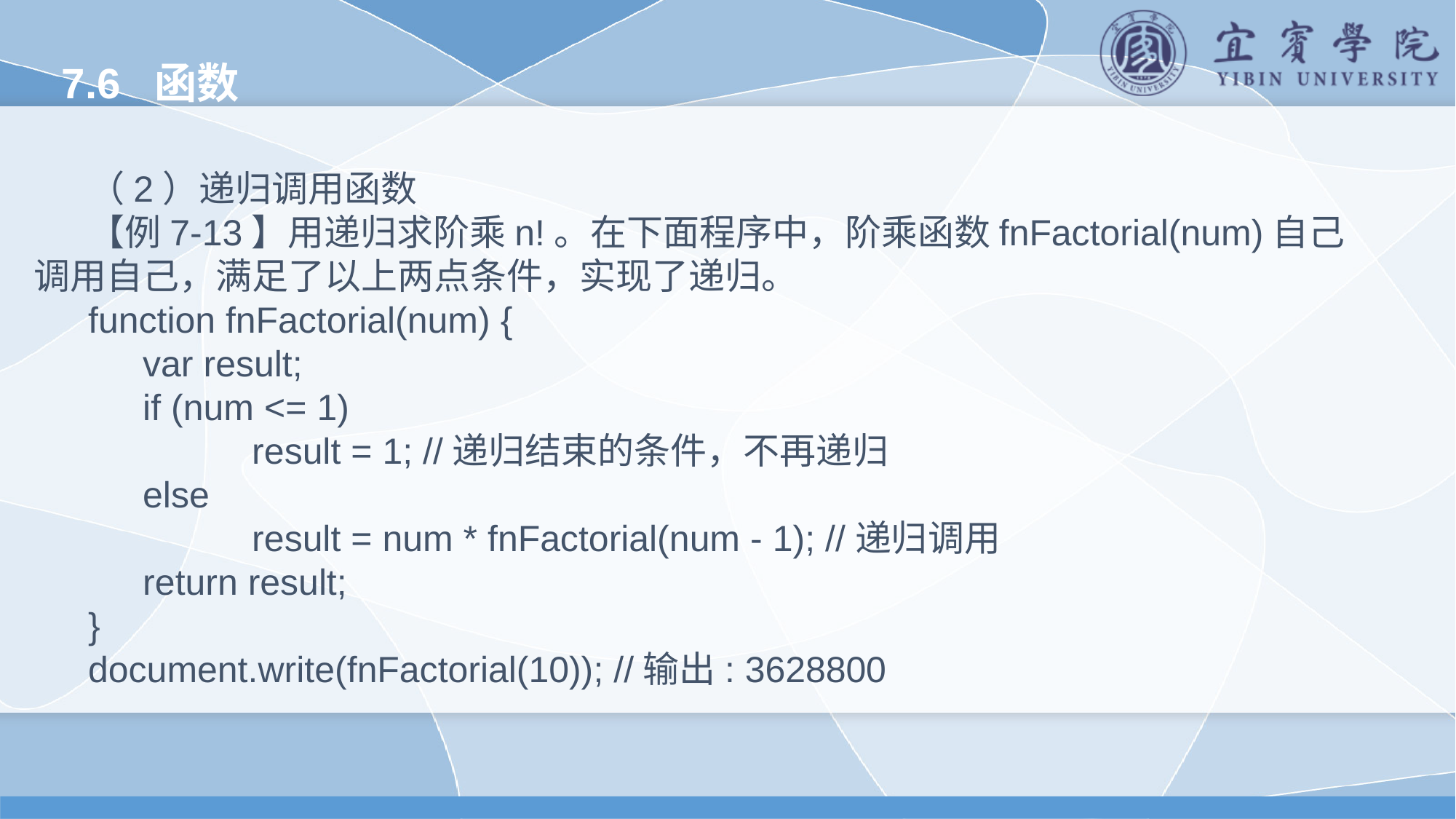

7.6  函数
（2）递归调用函数
【例7-13】用递归求阶乘n!。在下面程序中，阶乘函数fnFactorial(num)自己调用自己，满足了以上两点条件，实现了递归。
function fnFactorial(num) {
	var result;
	if (num <= 1)
		result = 1; //递归结束的条件，不再递归
	else
		result = num * fnFactorial(num - 1); //递归调用
	return result;
}
document.write(fnFactorial(10)); //输出: 3628800